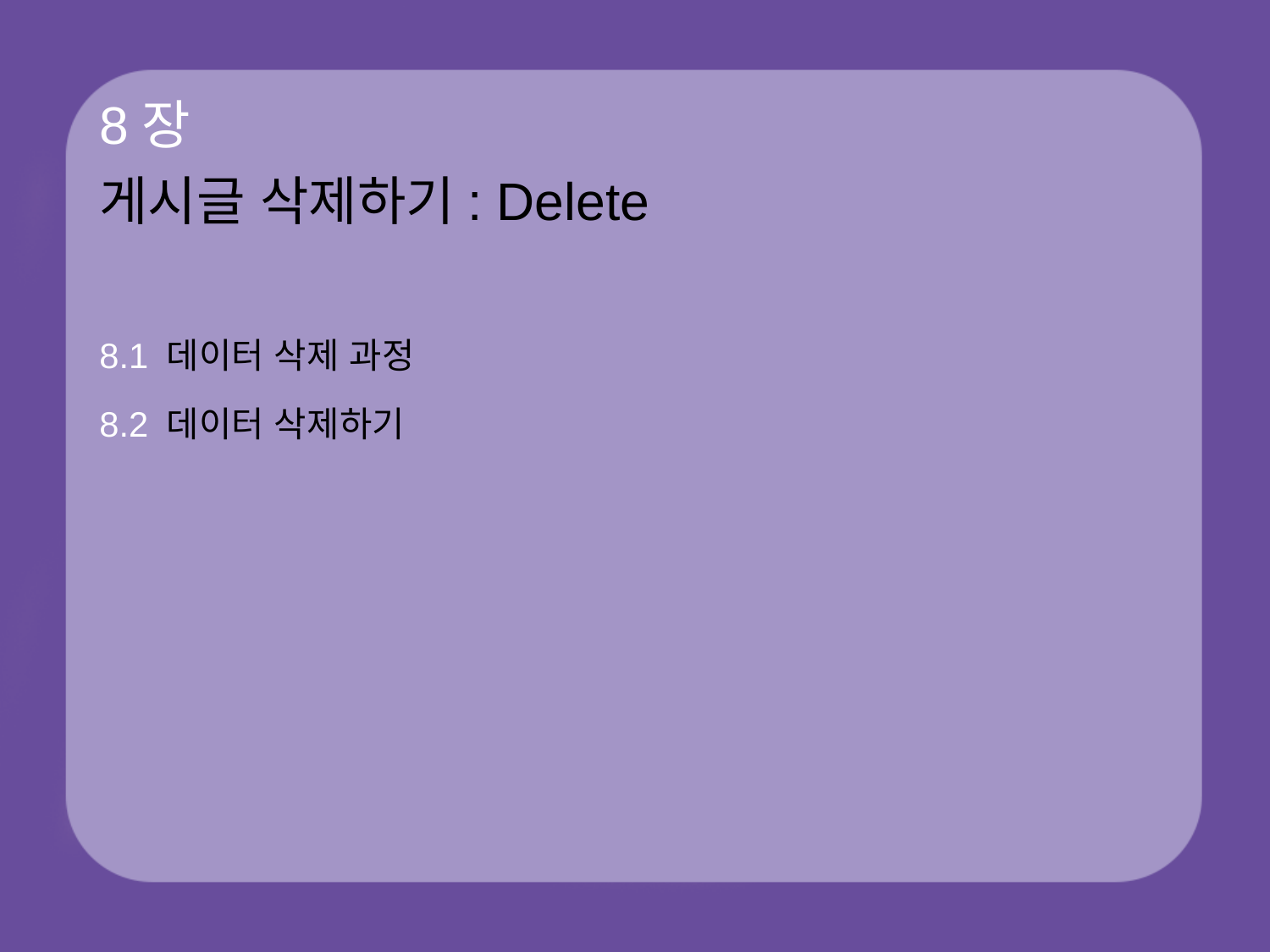

# 8장 게시글 삭제하기: Delete
8.1 데이터 삭제 과정
8.2 데이터 삭제하기